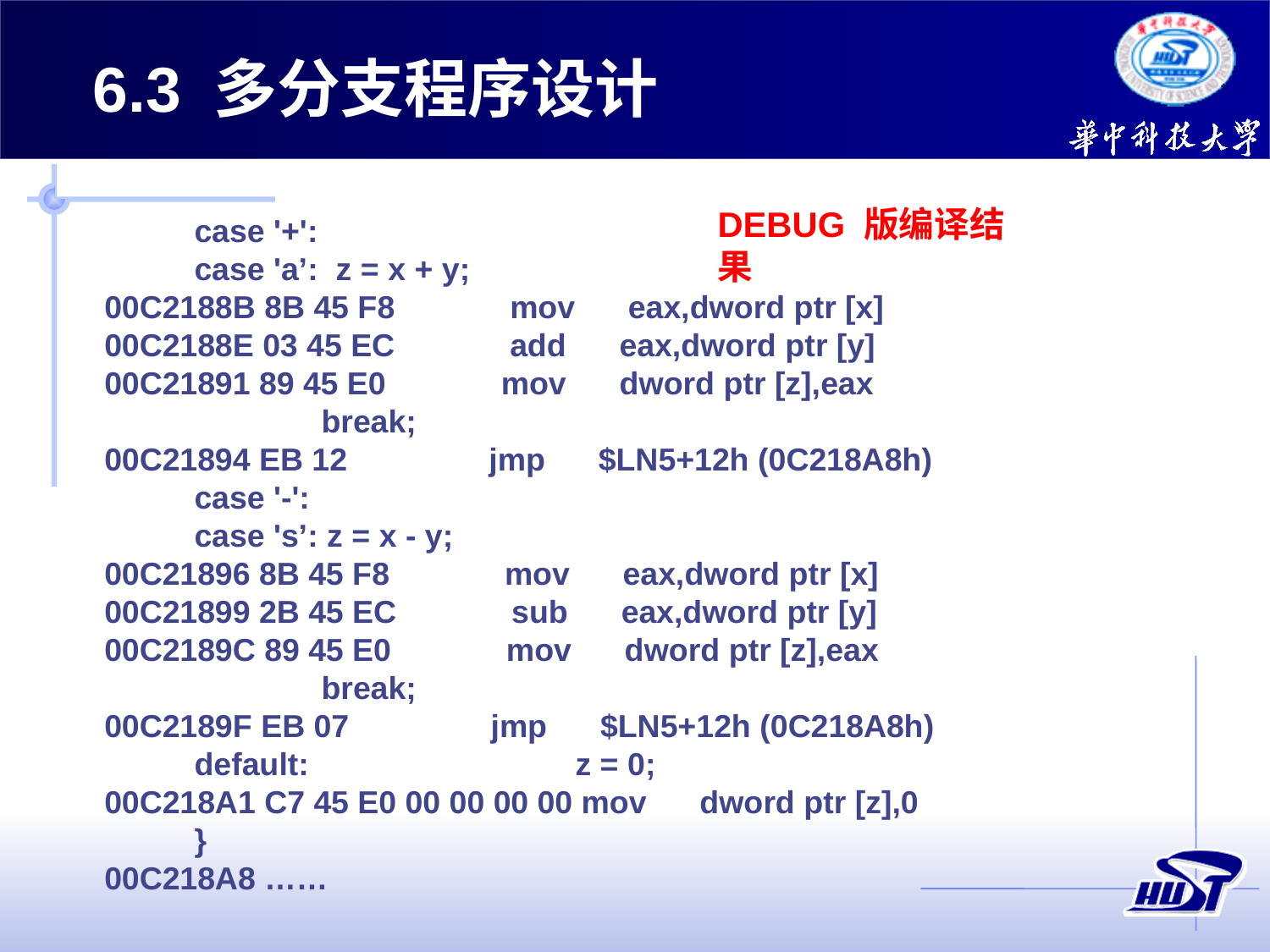

6.3 多分支程序设计
DEBUG 版编译结果
	case '+':
	case 'a’:  z = x + y;
00C2188B 8B 45 F8             mov      eax,dword ptr [x]
00C2188E 03 45 EC             add      eax,dword ptr [y]
00C21891 89 45 E0             mov      dword ptr [z],eax
		break;
00C21894 EB 12                jmp      $LN5+12h (0C218A8h)
	case '-':
	case 's’: z = x - y;
00C21896 8B 45 F8             mov      eax,dword ptr [x]
00C21899 2B 45 EC             sub      eax,dword ptr [y]
00C2189C 89 45 E0             mov      dword ptr [z],eax
		break;
00C2189F EB 07                jmp      $LN5+12h (0C218A8h)
	default:  		z = 0;
00C218A1 C7 45 E0 00 00 00 00 mov      dword ptr [z],0
	}
00C218A8 ……